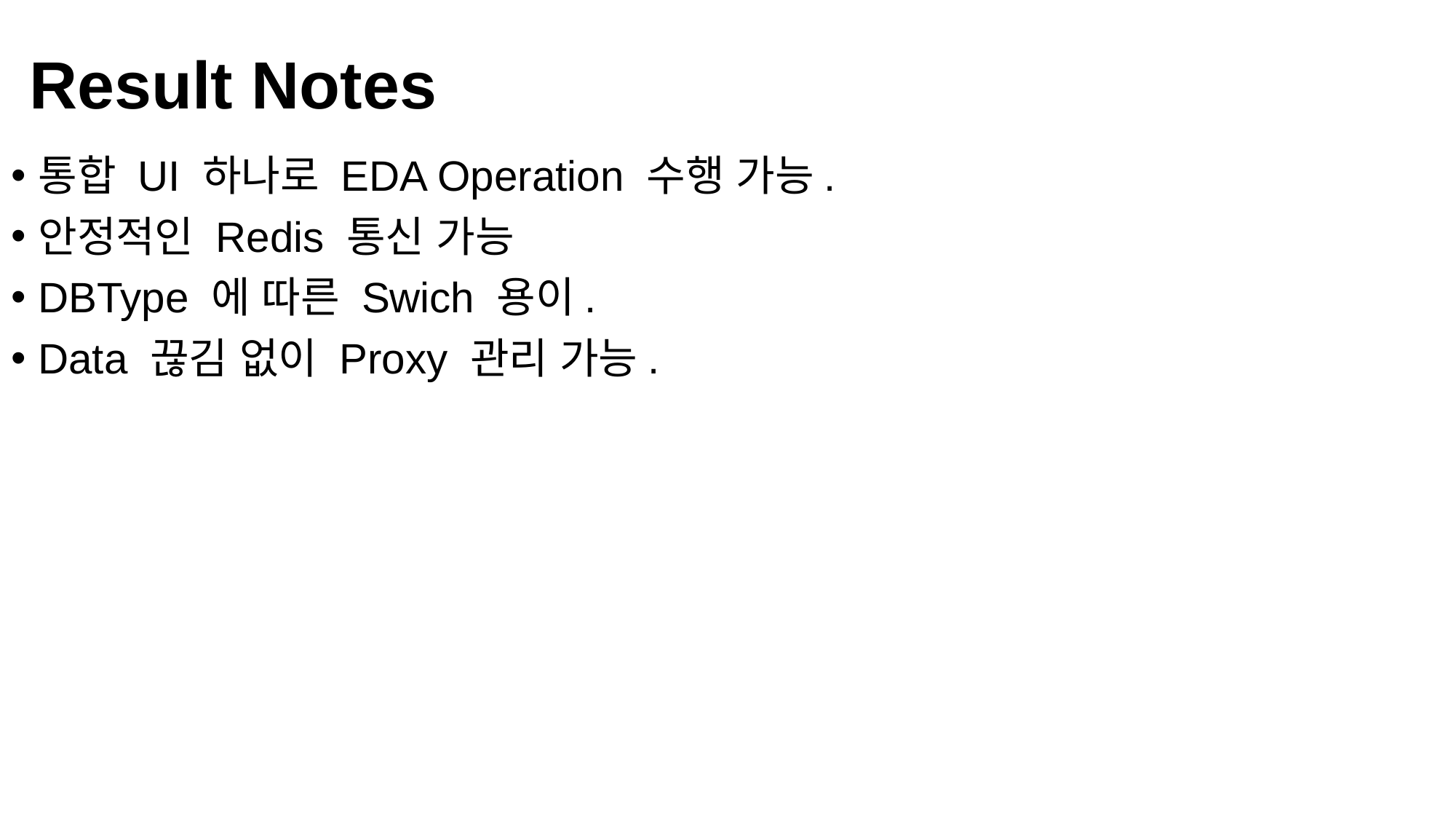

# Result Notes
통합 UI 하나로 EDA Operation 수행 가능.
안정적인 Redis 통신 가능
DBType 에 따른 Swich 용이.
Data 끊김 없이 Proxy 관리 가능.